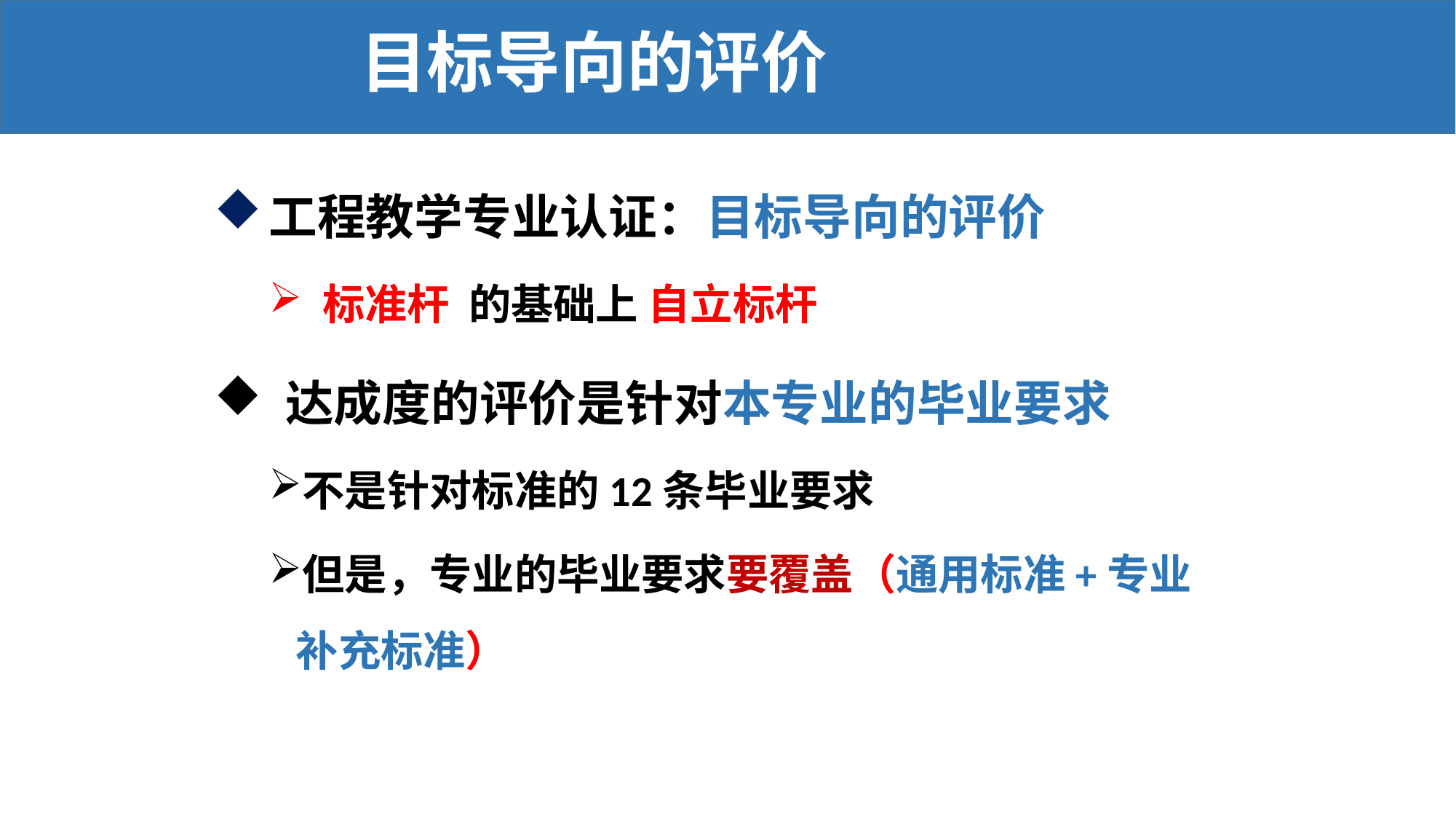

目标导向的评价
工程教学专业认证：目标导向的评价
 标准杆  的基础上 自立标杆
 达成度的评价是针对本专业的毕业要求
不是针对标准的12条毕业要求
但是，专业的毕业要求要覆盖（通用标准+专业补充标准）